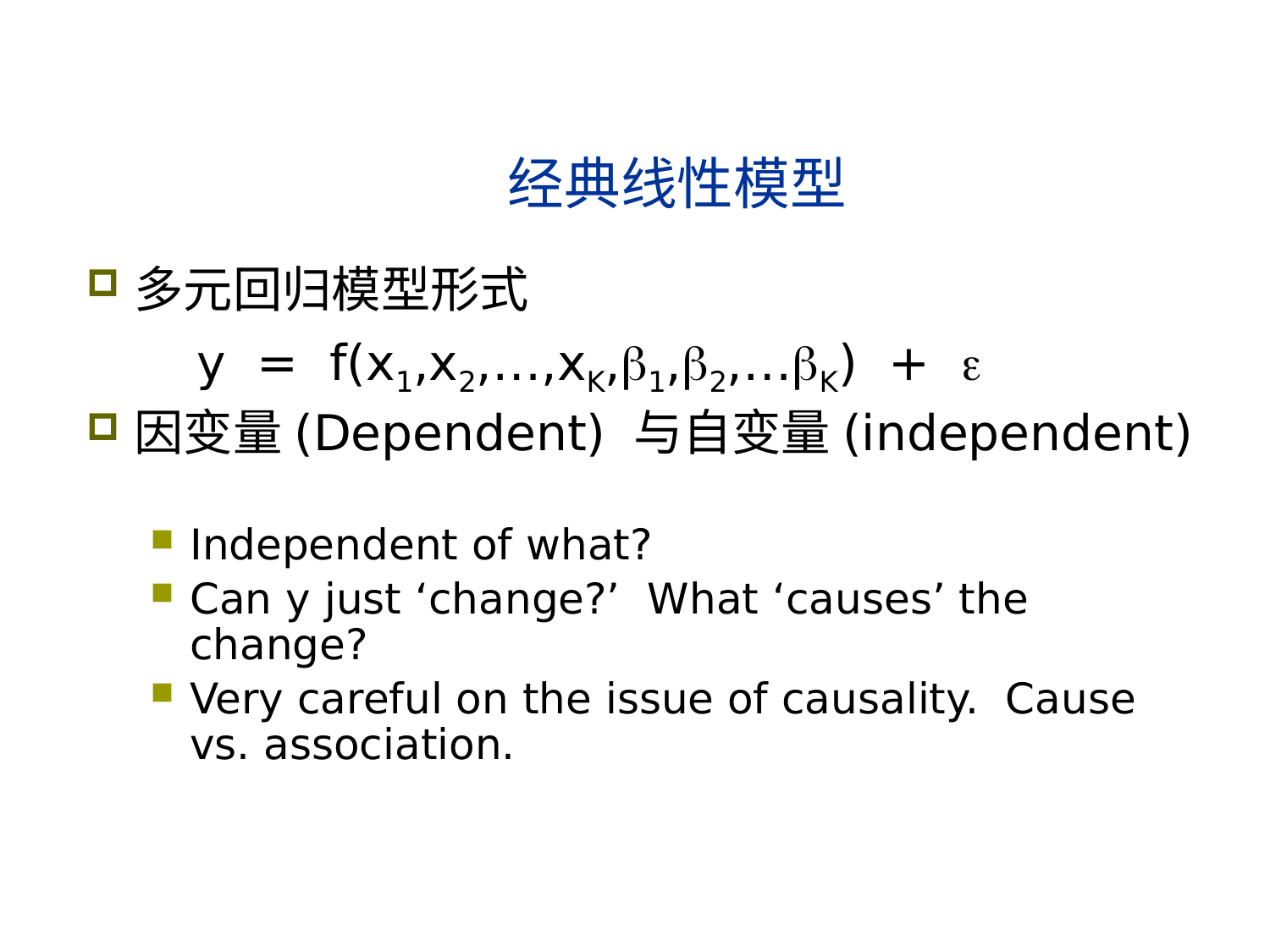

# 经典线性模型
多元回归模型形式
       y  =  f(x1,x2,…,xK,β1,β2,…βK)  +  ε
因变量(Dependent) 与自变量(independent)
Independent of what?
Can y just ‘change?’  What ‘causes’ the change?
Very careful on the issue of causality.  Cause vs. association.